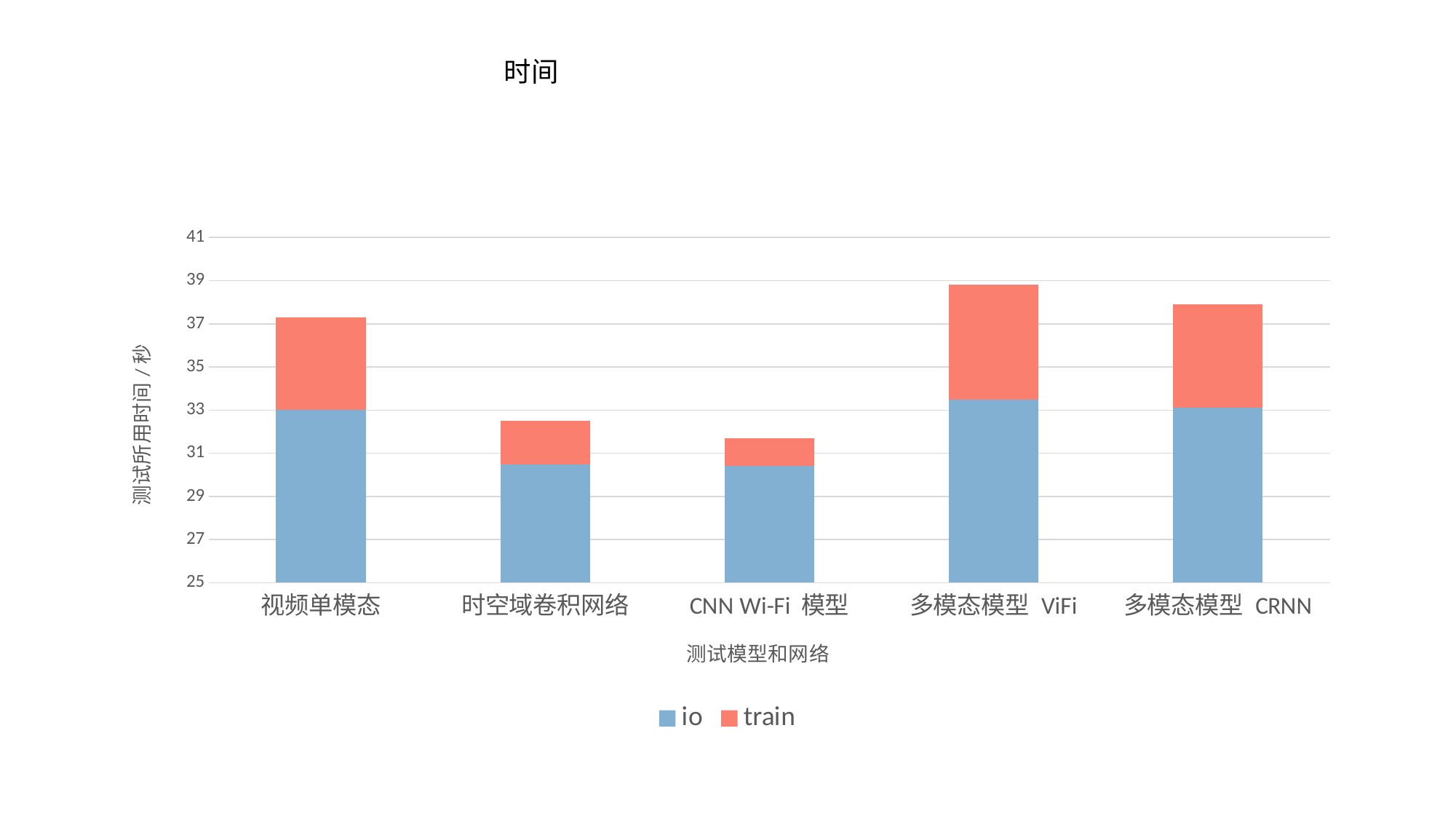

时间

### Chart

| Category | io | train |
|---|---|---|
| 视频单模态 | 33.0 | 4.3 |
| 时空域卷积网络 | 30.5 | 2.0 |
| CNN Wi-Fi 模型 | 30.4 | 1.3 |
| 多模态模型 ViFi | 33.5 | 5.3 |
| 多模态模型 CRNN | 33.1 | 4.8 |